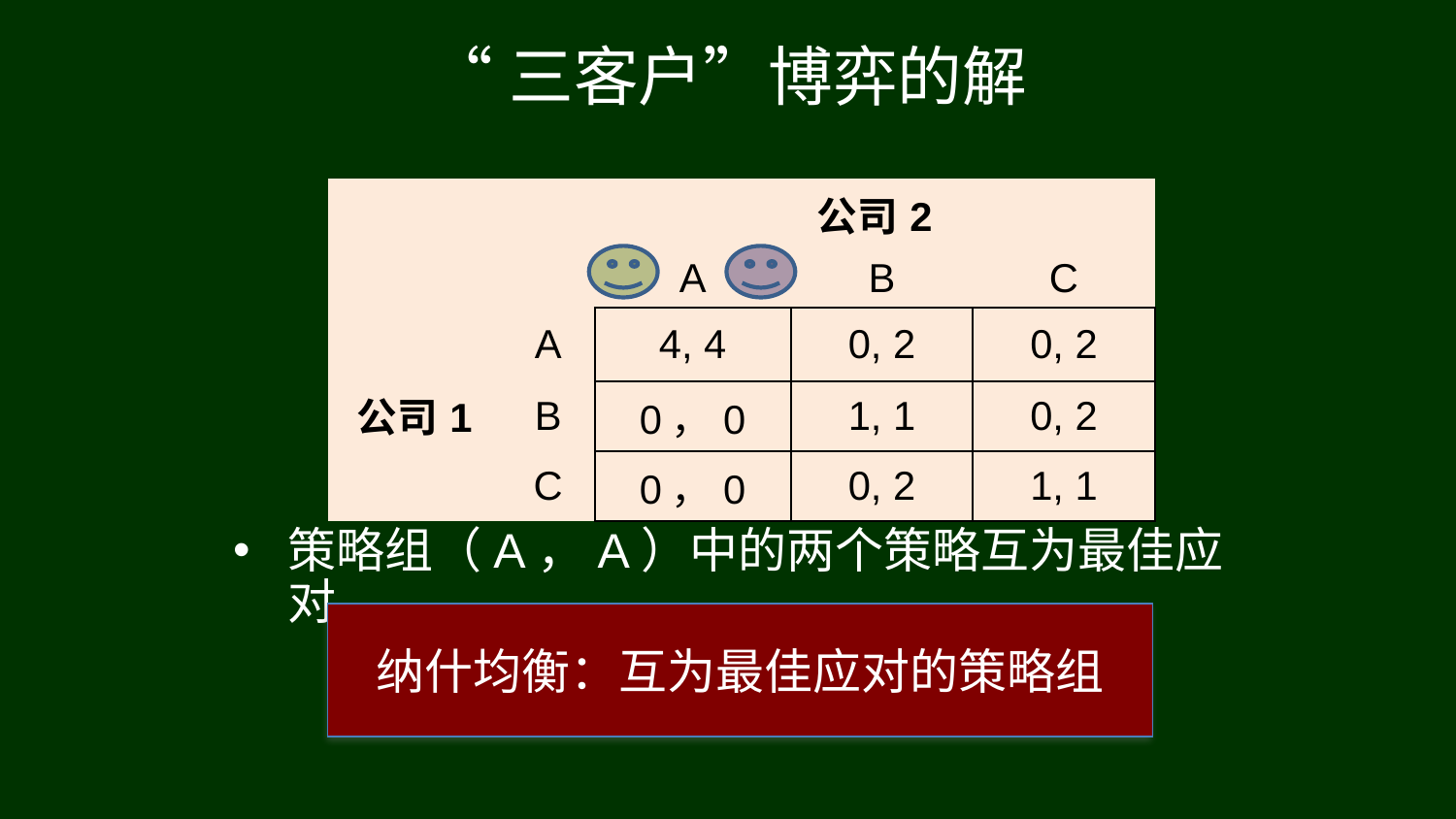

# “三客户”博弈的解
|  |  | 公司2 |  |  |
| --- | --- | --- | --- | --- |
|  |  | A | B | C |
| 公司1 | A | 4, 4 | 0, 2 | 0, 2 |
|  | B | 0，0 | 1, 1 | 0, 2 |
|  | C | 0，0 | 0, 2 | 1, 1 |

策略组（A，A）中的两个策略互为最佳应对
纳什均衡：互为最佳应对的策略组